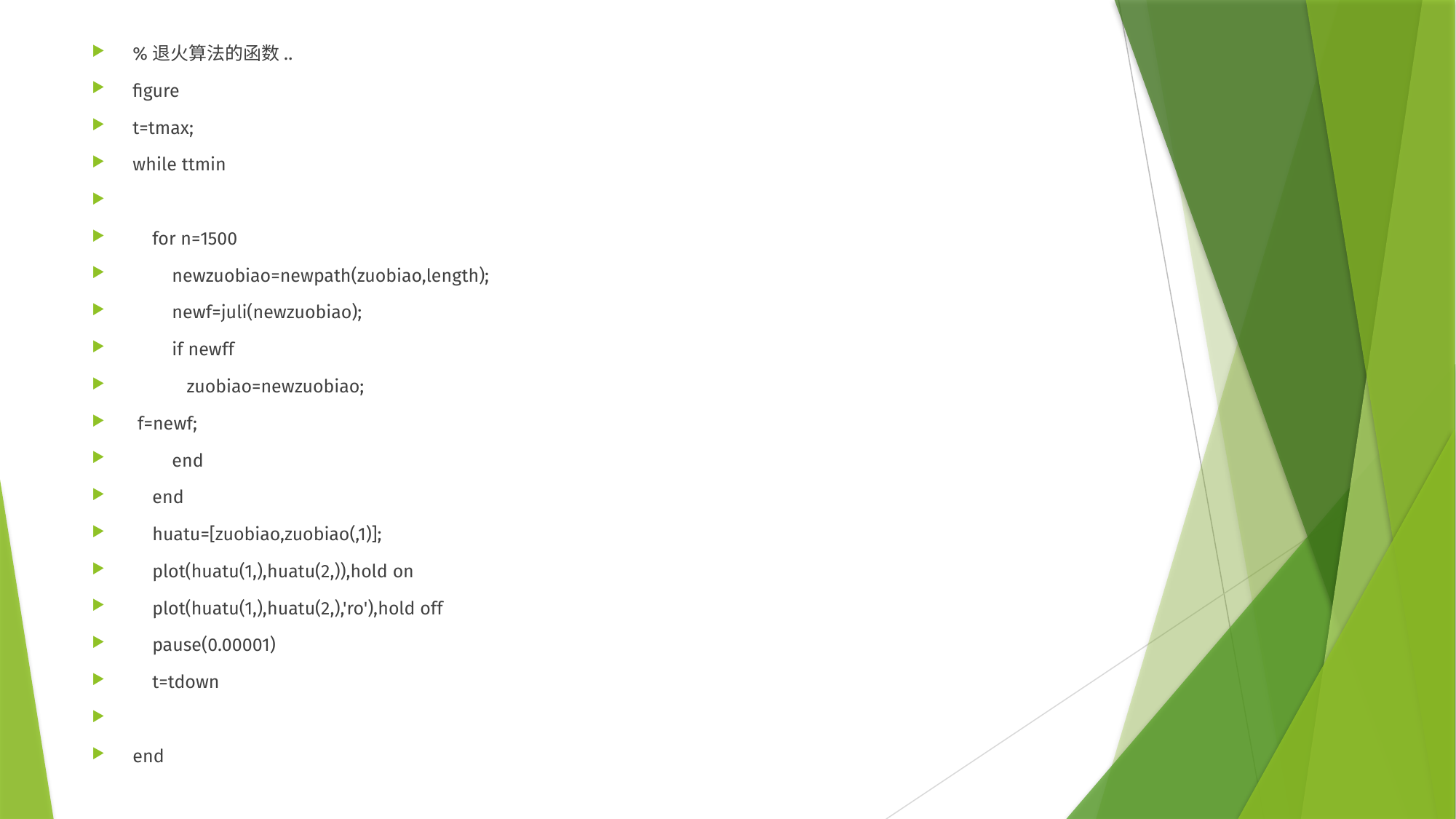

%退火算法的函数..
figure
t=tmax;
while ttmin

    for n=1500
        newzuobiao=newpath(zuobiao,length);
        newf=juli(newzuobiao);
        if newff
           zuobiao=newzuobiao;
 f=newf;
        end
    end
    huatu=[zuobiao,zuobiao(,1)];
    plot(huatu(1,),huatu(2,)),hold on
    plot(huatu(1,),huatu(2,),'ro'),hold off
    pause(0.00001)
    t=tdown

end